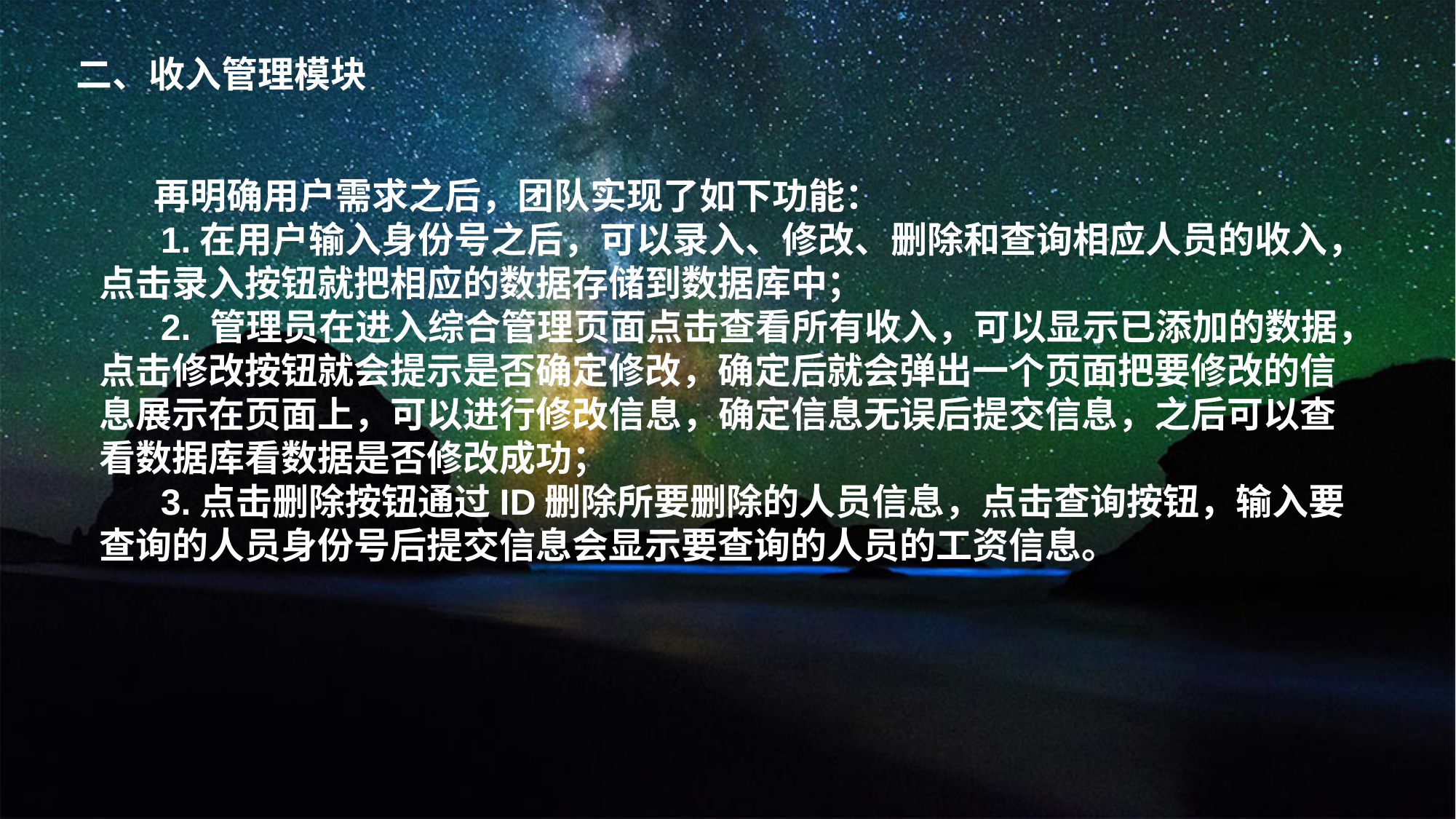

二、收入管理模块
       再明确用户需求之后，团队实现了如下功能：
      1.在用户输入身份号之后，可以录入、修改、删除和查询相应人员的收入，点击录入按钮就把相应的数据存储到数据库中；
      2. 管理员在进入综合管理页面点击查看所有收入，可以显示已添加的数据，点击修改按钮就会提示是否确定修改，确定后就会弹出一个页面把要修改的信息展示在页面上，可以进行修改信息，确定信息无误后提交信息，之后可以查看数据库看数据是否修改成功；
      3.点击删除按钮通过ID删除所要删除的人员信息，点击查询按钮，输入要查询的人员身份号后提交信息会显示要查询的人员的工资信息。